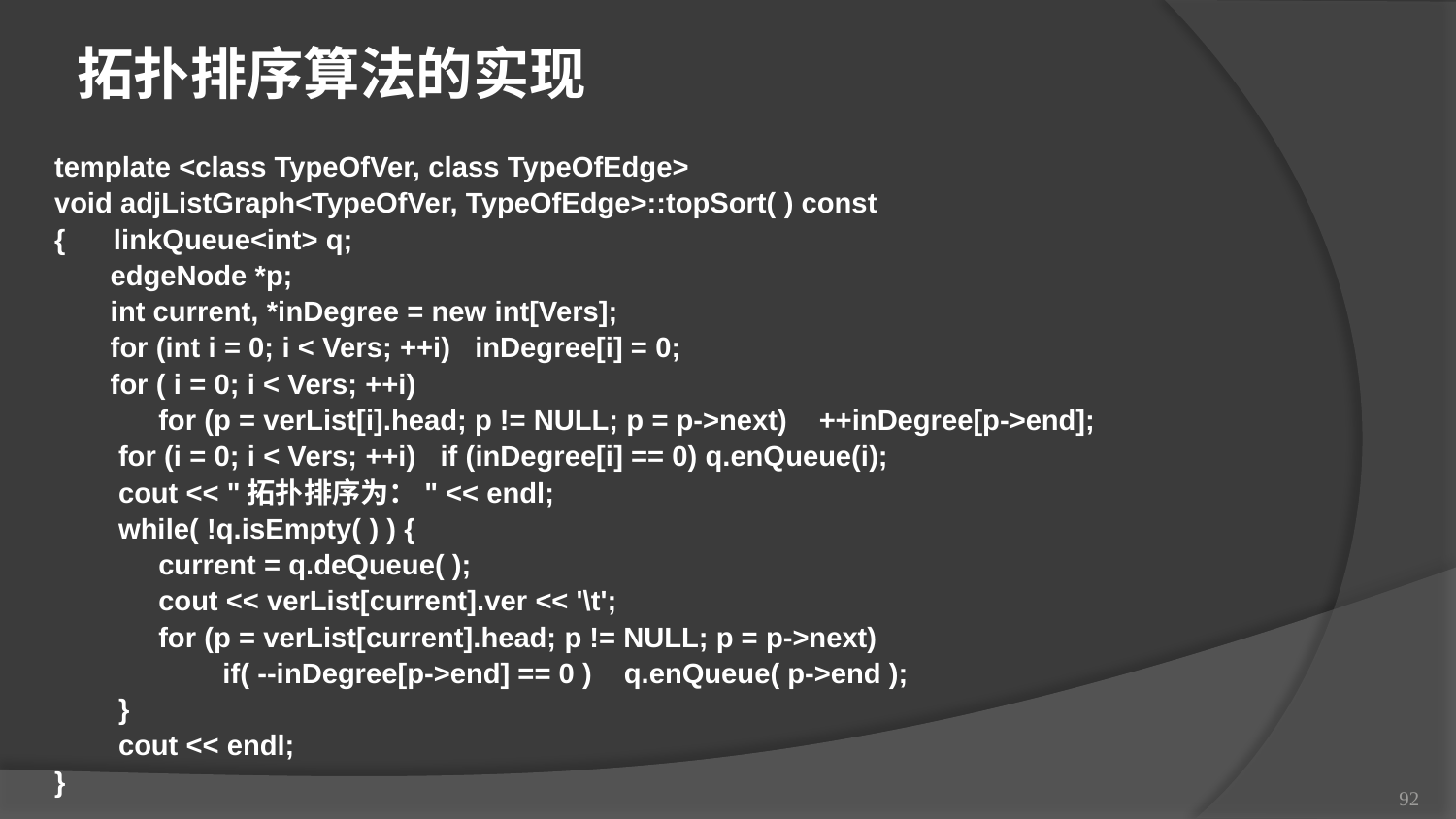

拓扑排序算法的实现
template <class TypeOfVer, class TypeOfEdge>
void adjListGraph<TypeOfVer, TypeOfEdge>::topSort( ) const
{      linkQueue<int> q;
       edgeNode *p;
       int current, *inDegree = new int[Vers];
       for (int i = 0; i < Vers; ++i)   inDegree[i] = 0;
       for ( i = 0; i < Vers; ++i)
             for (p = verList[i].head; p != NULL; p = p->next)    ++inDegree[p->end];
        for (i = 0; i < Vers; ++i)   if (inDegree[i] == 0) q.enQueue(i);
        cout << "拓扑排序为：" << endl;
        while( !q.isEmpty( ) ) {
             current = q.deQueue( );
             cout << verList[current].ver << '\t';
             for (p = verList[current].head; p != NULL; p = p->next)
                     if( --inDegree[p->end] == 0 )    q.enQueue( p->end );
        }
        cout << endl;
}
92